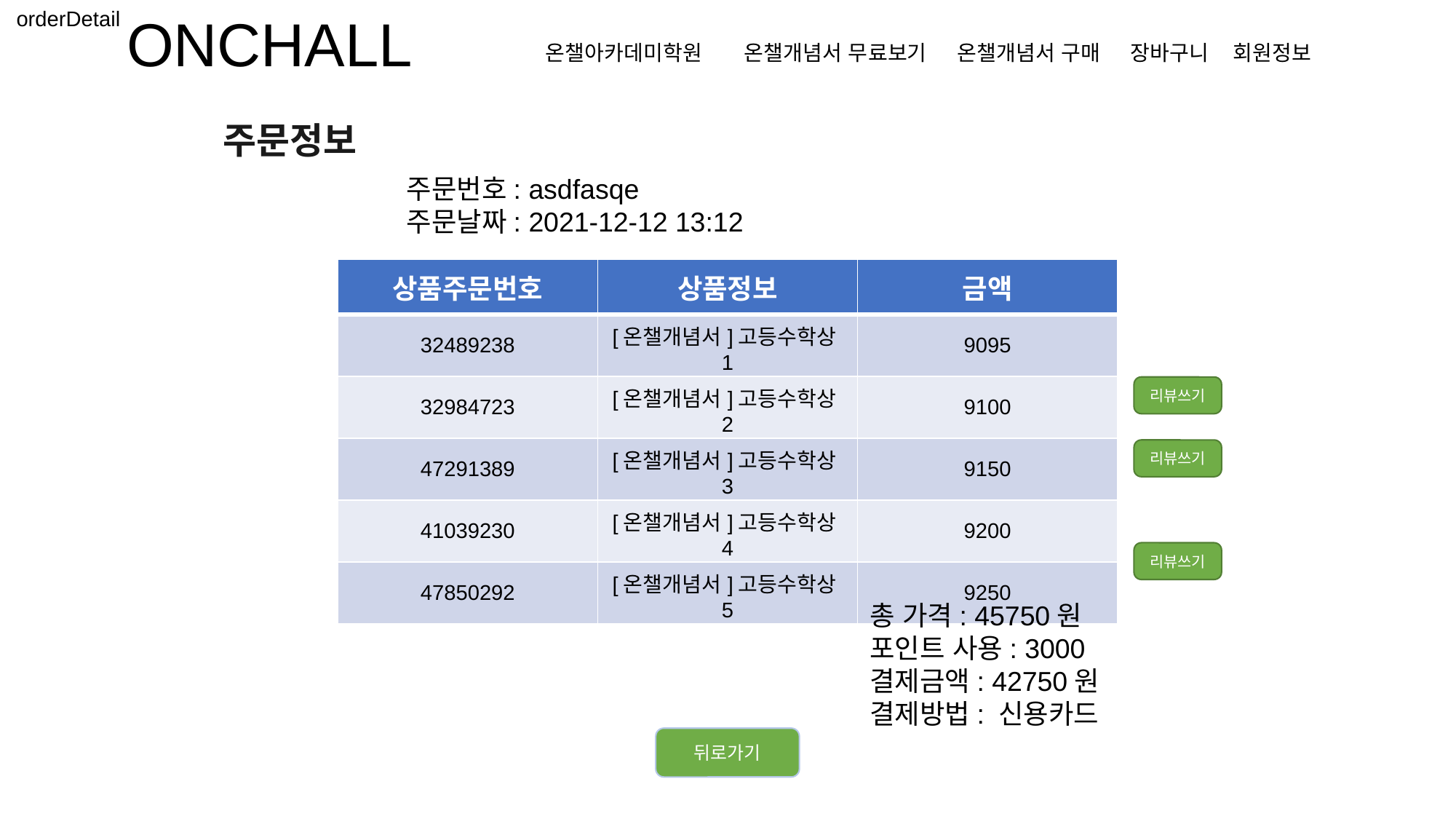

orderDetail
ONCHALL
온챌아카데미학원       온챌개념서 무료보기     온챌개념서 구매     장바구니    회원정보
주문정보
주문번호: asdfasqe
주문날짜: 2021-12-12 13:12
| 상품주문번호 | 상품정보 | 금액 |
| --- | --- | --- |
| 32489238 | [온챌개념서]고등수학상1 | 9095 |
| 32984723 | [온챌개념서]고등수학상2 | 9100 |
| 47291389 | [온챌개념서]고등수학상3 | 9150 |
| 41039230 | [온챌개념서]고등수학상4 | 9200 |
| 47850292 | [온챌개념서]고등수학상5 | 9250 |
리뷰쓰기
리뷰쓰기
리뷰쓰기
총 가격: 45750원
포인트 사용: 3000
결제금액: 42750원
결제방법: 신용카드
뒤로가기